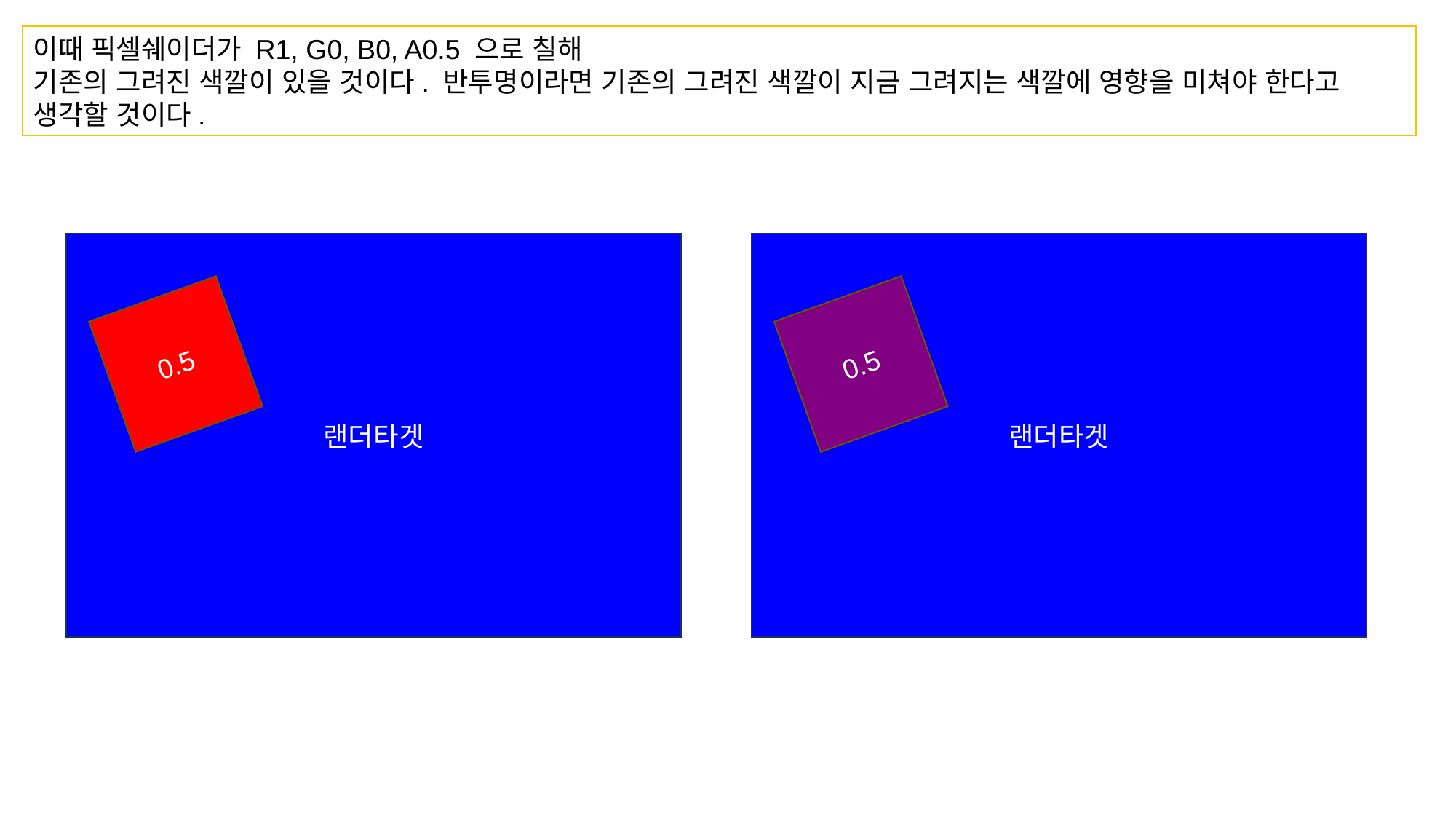

이때 픽셀쉐이더가 R1, G0, B0, A0.5 으로 칠해
기존의 그려진 색깔이 있을 것이다. 반투명이라면 기존의 그려진 색깔이 지금 그려지는 색깔에 영향을 미쳐야 한다고 생각할 것이다.
랜더타겟
랜더타겟
0.5
0.5